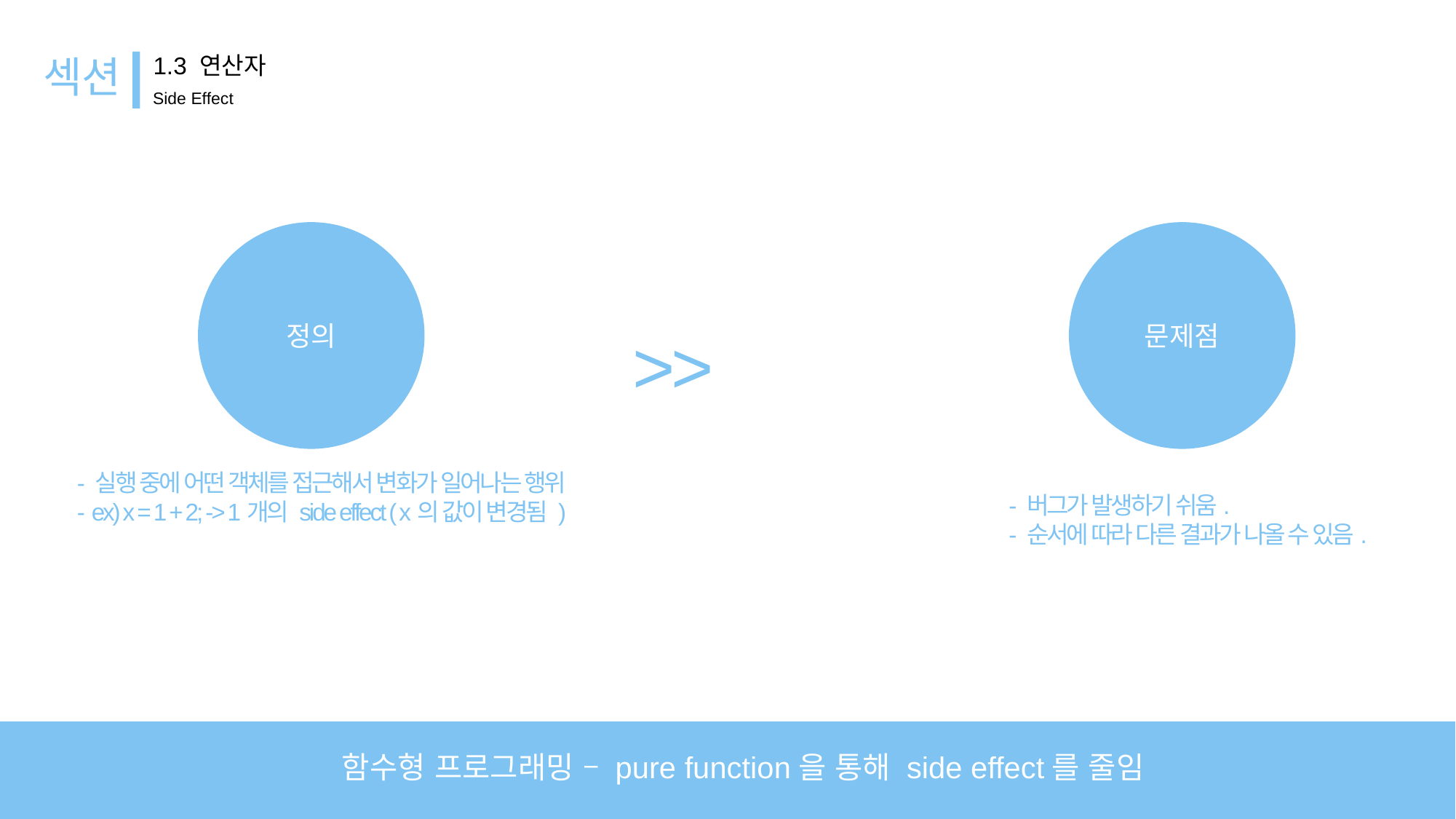

섹션
1.3 연산자

Side Effect
정의
문제점
>>
- 실행 중에 어떤 객체를 접근해서 변화가 일어나는 행위
-  ex) x = 1 + 2; -> 1개의 side effect ( x의 값이 변경됨 )

- 버그가 발생하기 쉬움.
- 순서에 따라 다른 결과가 나올 수 있음.

함수형 프로그래밍 – pure function을 통해 side effect를 줄임